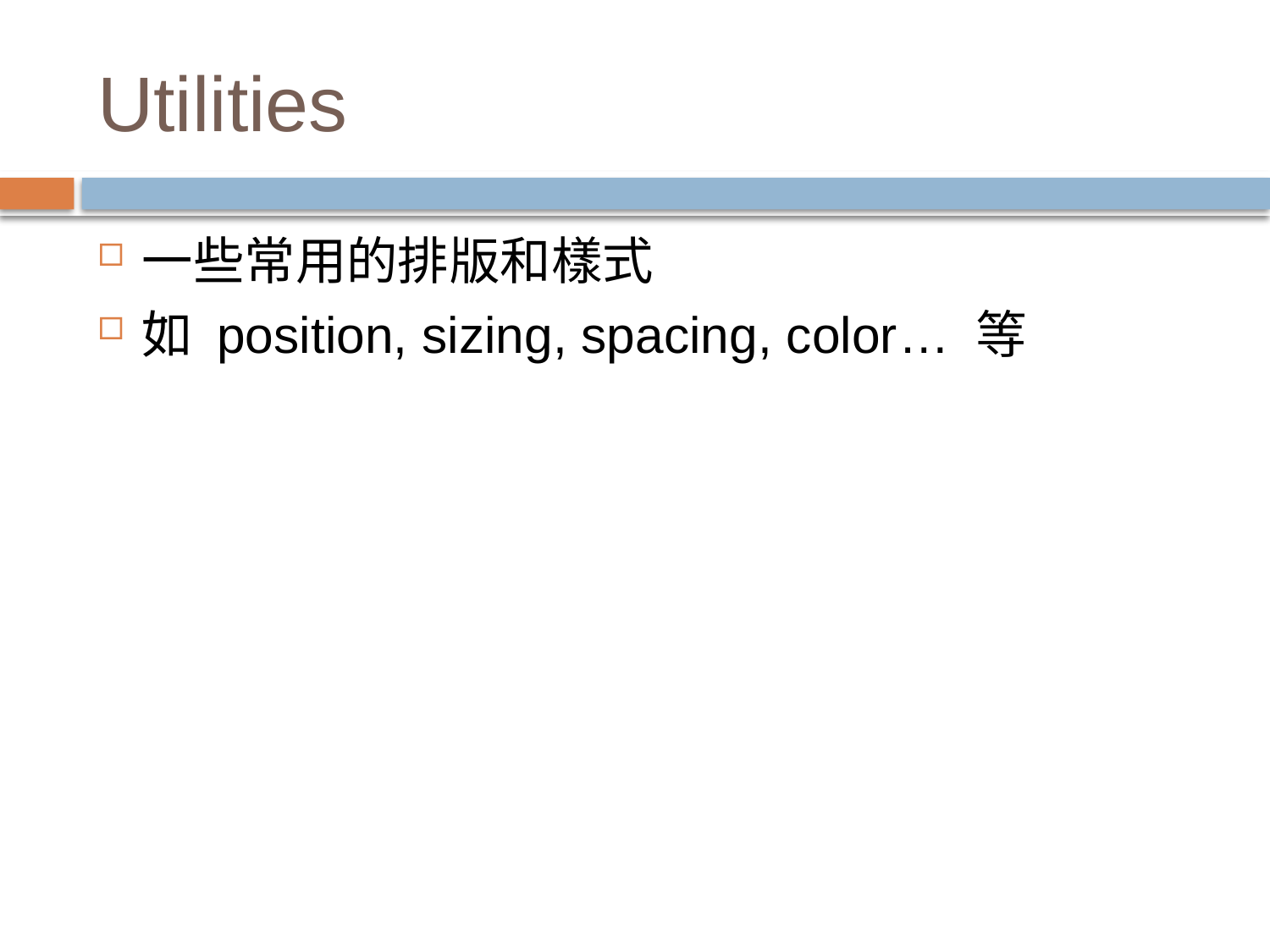

# Utilities
一些常用的排版和樣式
如 position, sizing, spacing, color… 等